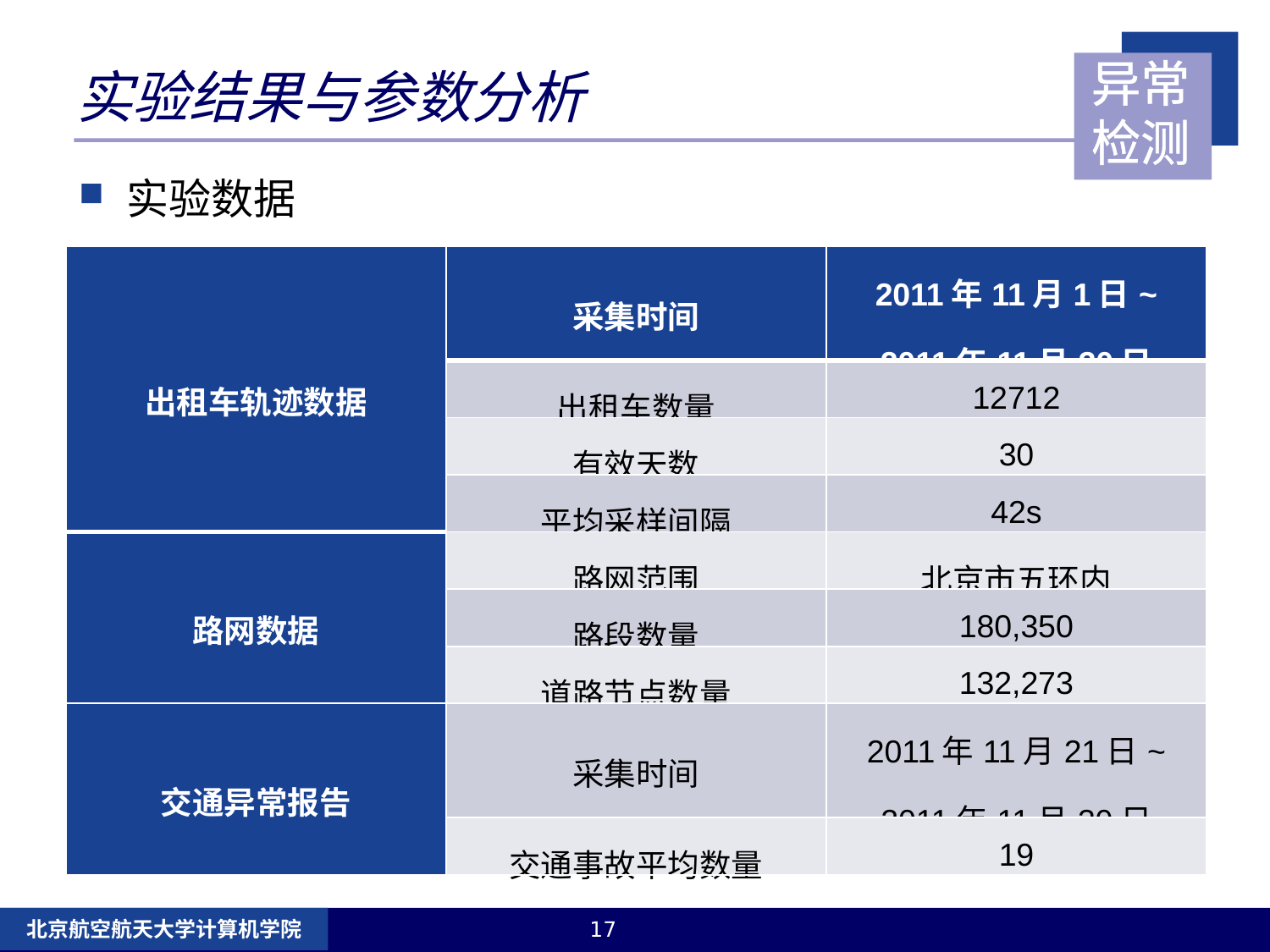

# 实验结果与参数分析
异常检测
实验数据

| 出租车轨迹数据 | 采集时间 | 2011年11月1日~ 2011年11月30日 |
| --- | --- | --- |
|  | 出租车数量 | 12712 |
|  | 有效天数 | 30 |
|  | 平均采样间隔 | 42s |
| 路网数据 | 路网范围 | 北京市五环内 |
|  | 路段数量 | 180,350 |
|  | 道路节点数量 | 132,273 |
| 交通异常报告 | 采集时间 | 2011年11月21日~ 2011年11月30日 |
|  | 交通事故平均数量 | 19 |
北京航空航天大学计算机学院
17